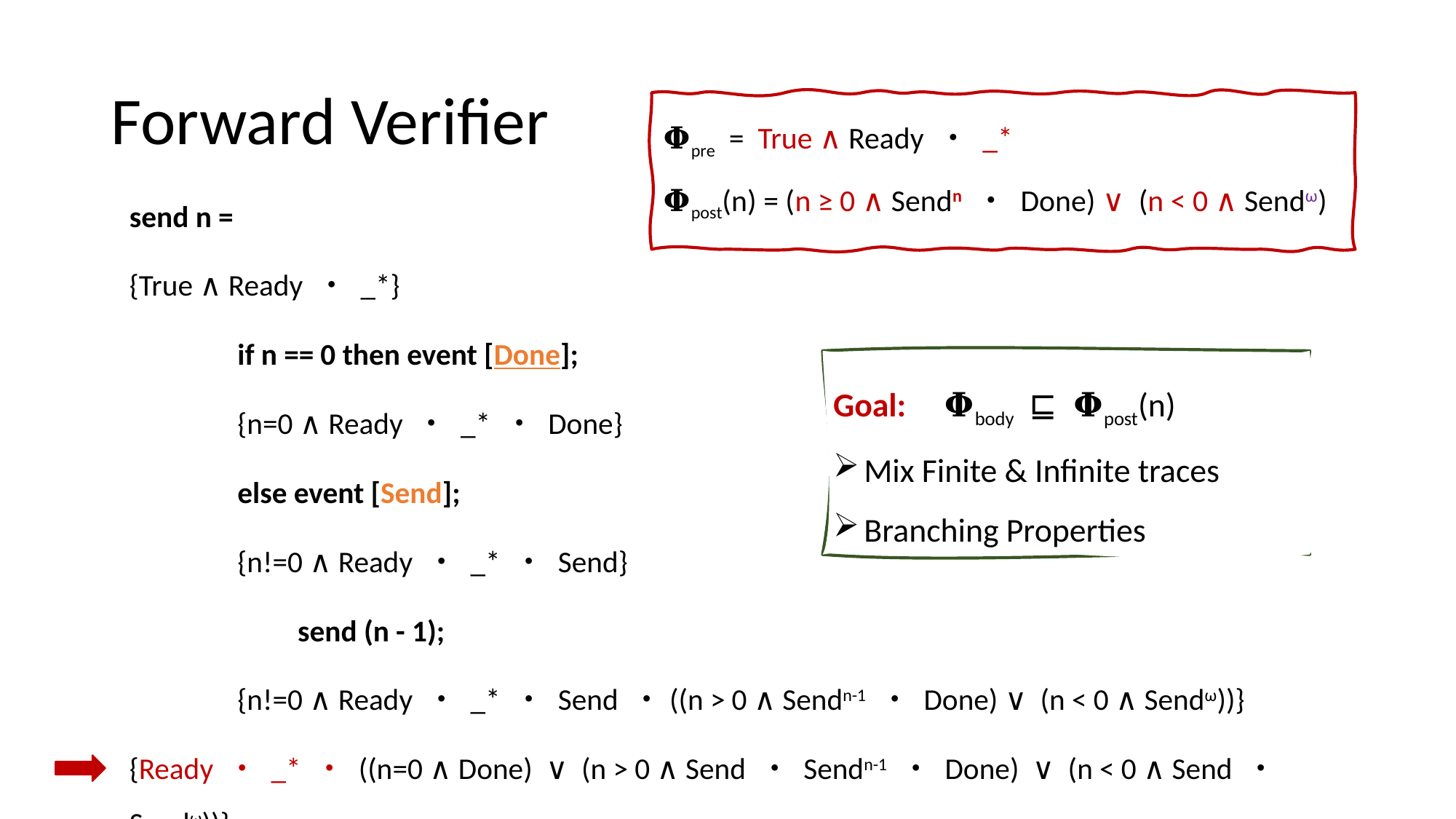

# Forward Verifier
𝚽pre  =  True ∧ Ready ・ _*
𝚽post(n) = (n ≥ 0 ∧ Sendn ・ Done) ∨  (n < 0 ∧ Sendω)

send n =
{True ∧ Ready ・ _*}
  	if n == 0 then event [Done];
		{n=0 ∧ Ready ・ _* ・ Done}
	else event [Send];
		{n!=0 ∧ Ready ・ _* ・ Send}
                         send (n - 1);
		{n!=0 ∧ Ready ・ _* ・ Send ・((n > 0 ∧ Sendn-1 ・ Done) ∨  (n < 0 ∧ Sendω))}
{Ready ・ _* ・ ((n=0 ∧ Done)  ∨  (n > 0 ∧ Send ・ Sendn-1 ・ Done)  ∨  (n < 0 ∧ Send ・ Sendω))}

Goal:     𝚽body  ⊑  𝚽post(n)
Mix Finite & Infinite traces
Branching Properties